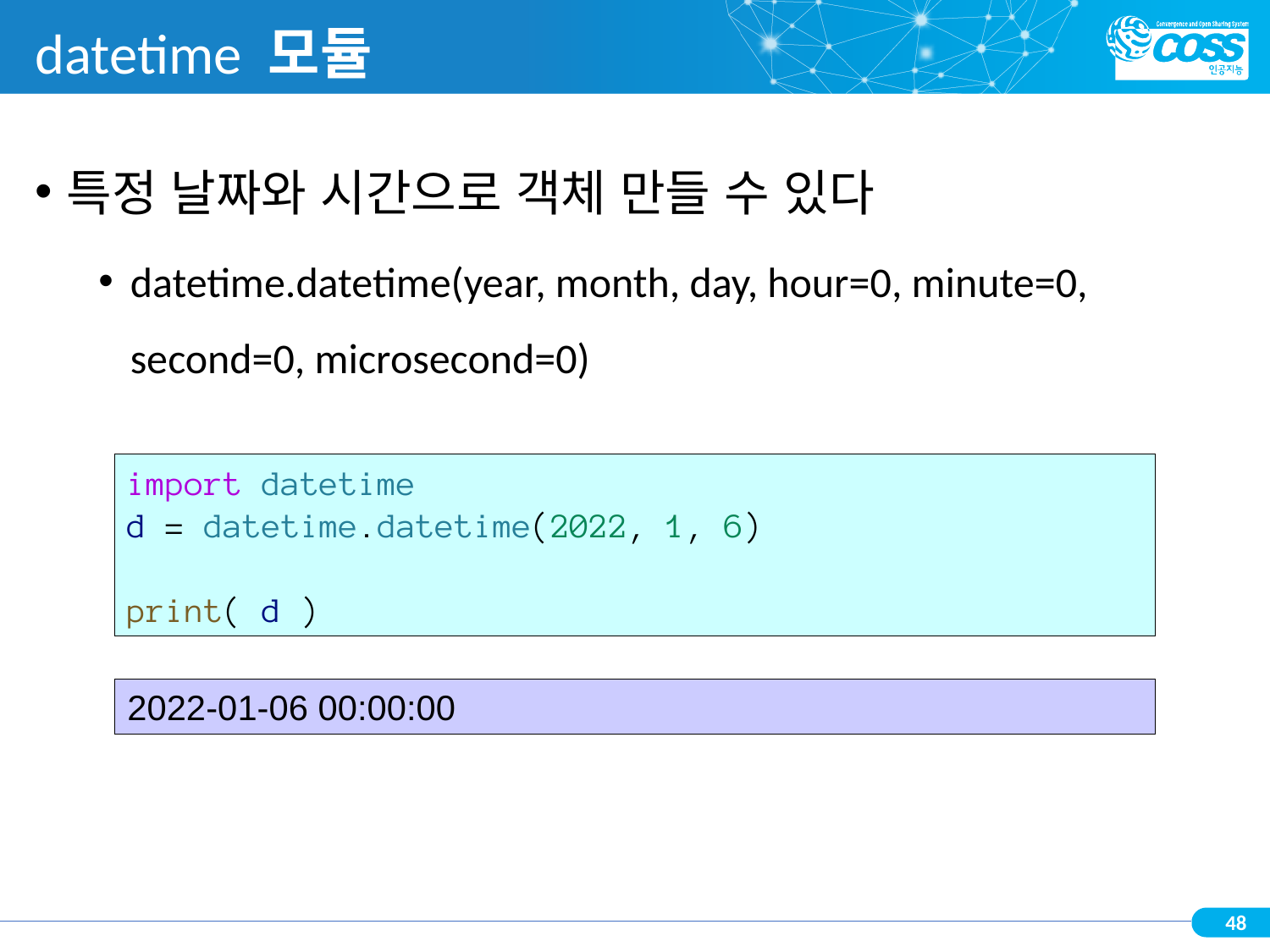

# datetime 모듈
특정 날짜와 시간으로 객체 만들 수 있다
datetime.datetime(year, month, day, hour=0, minute=0, second=0, microsecond=0)

import datetime
d = datetime.datetime(2022, 1, 6)
print( d )
2022-01-06 00:00:00
48